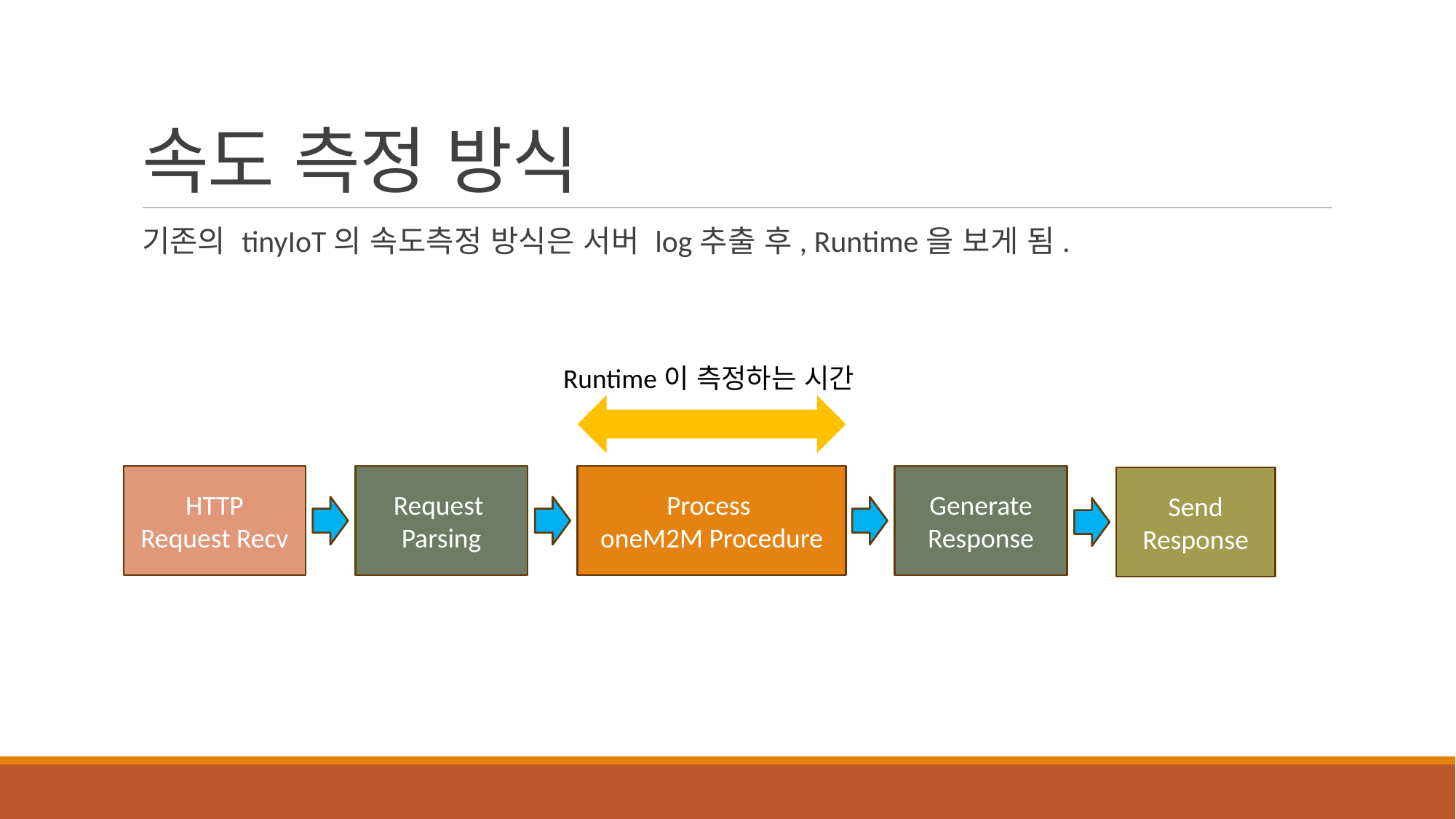

# 속도 측정 방식
기존의 tinyIoT의 속도측정 방식은 서버 log추출 후, Runtime을 보게 됨.
Runtime이 측정하는 시간

HTTP
Request Recv
Request
Parsing
Process
oneM2M Procedure
Generate
Response
Send
Response